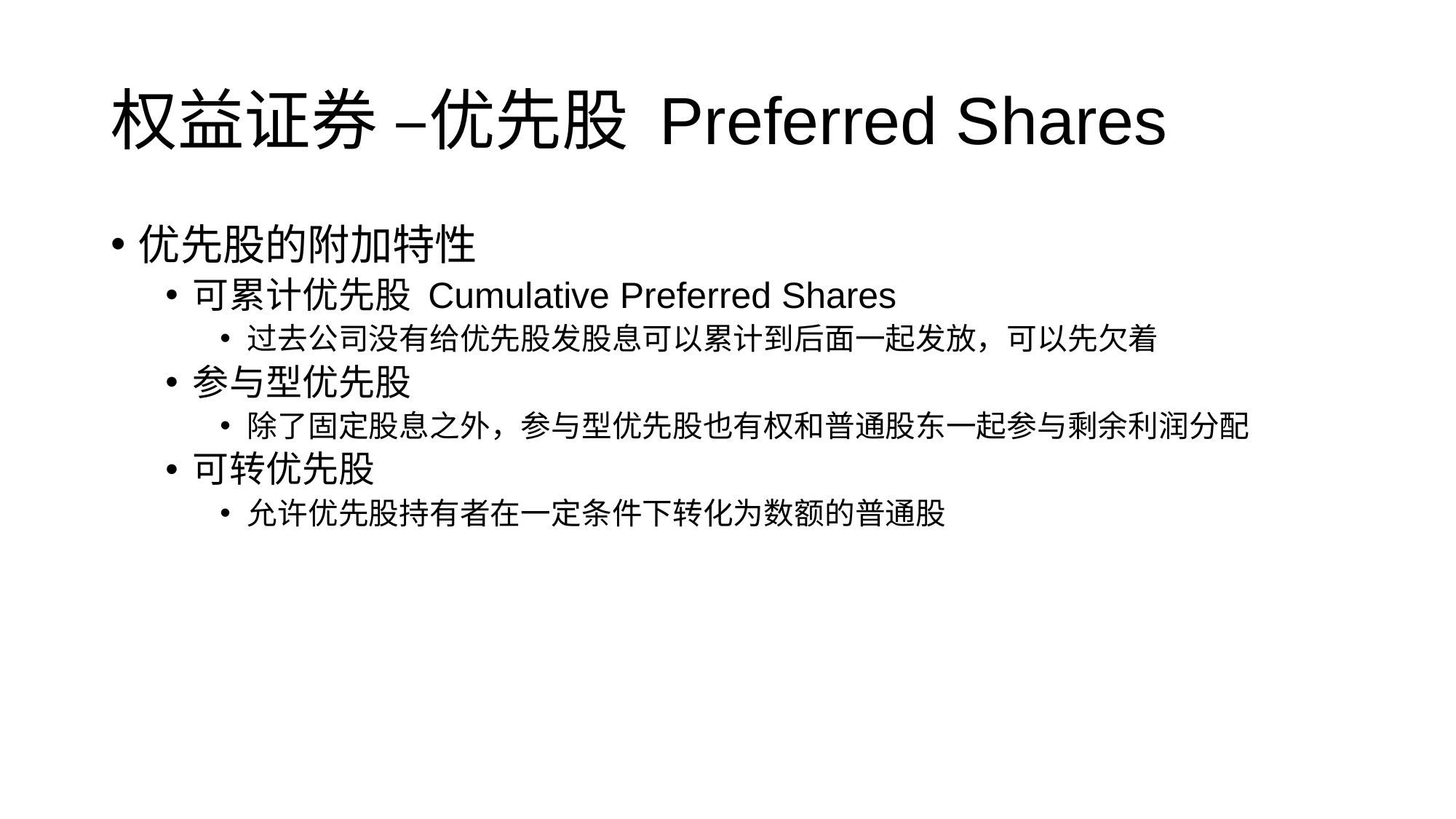

# 权益证券 –优先股 Preferred Shares
优先股的附加特性
可累计优先股 Cumulative Preferred Shares
过去公司没有给优先股发股息可以累计到后面一起发放，可以先欠着
参与型优先股
除了固定股息之外，参与型优先股也有权和普通股东一起参与剩余利润分配
可转优先股
允许优先股持有者在一定条件下转化为数额的普通股